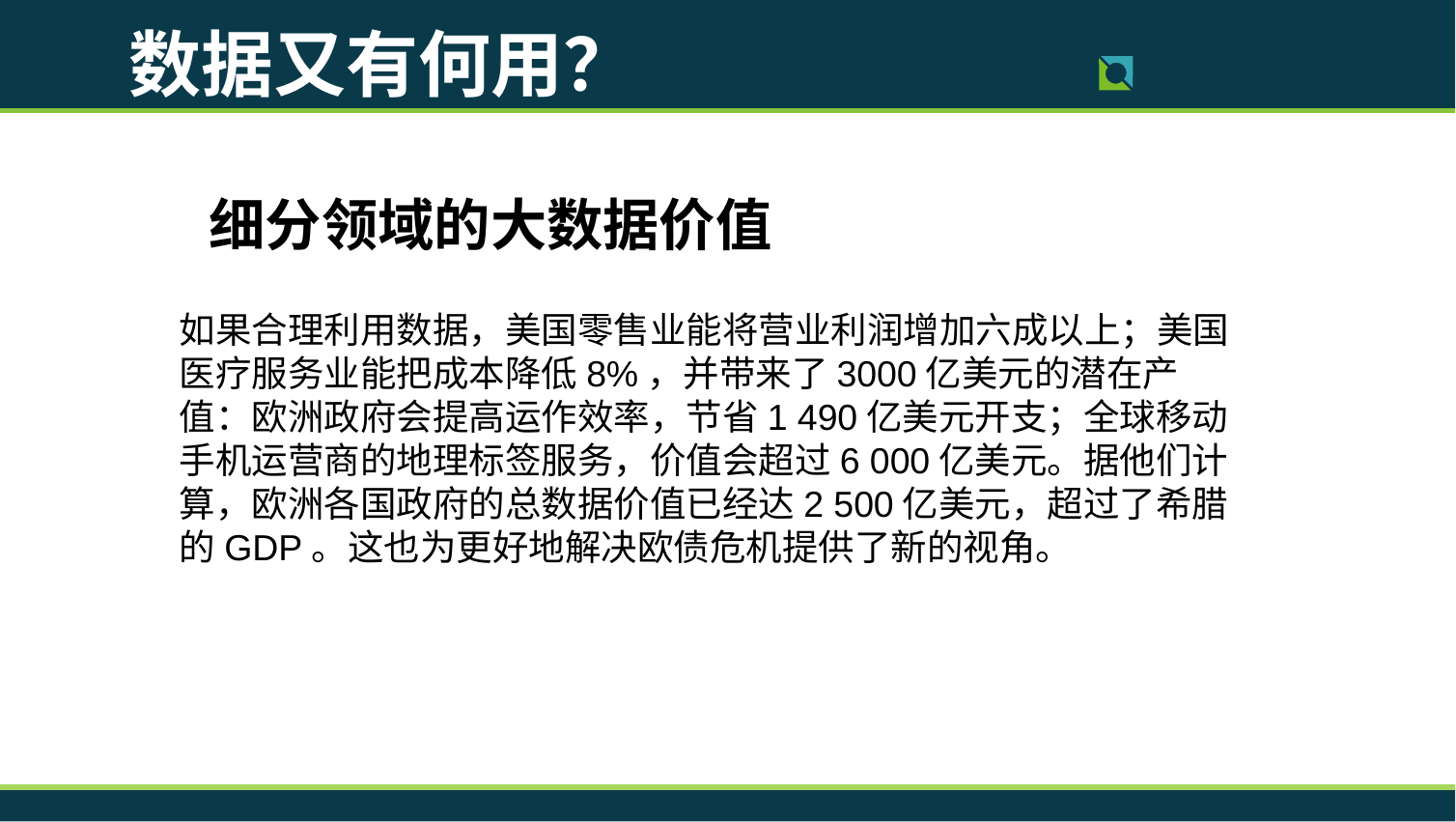

数据又有何用？

细分领域的大数据价值
如果合理利用数据，美国零售业能将营业利润增加六成以上；美国医疗服务业能把成本降低8%，并带来了3000亿美元的潜在产值：欧洲政府会提高运作效率，节省1 490亿美元开支；全球移动手机运营商的地理标签服务，价值会超过6 000亿美元。据他们计算，欧洲各国政府的总数据价值已经达2 500亿美元，超过了希腊的GDP。这也为更好地解决欧债危机提供了新的视角。